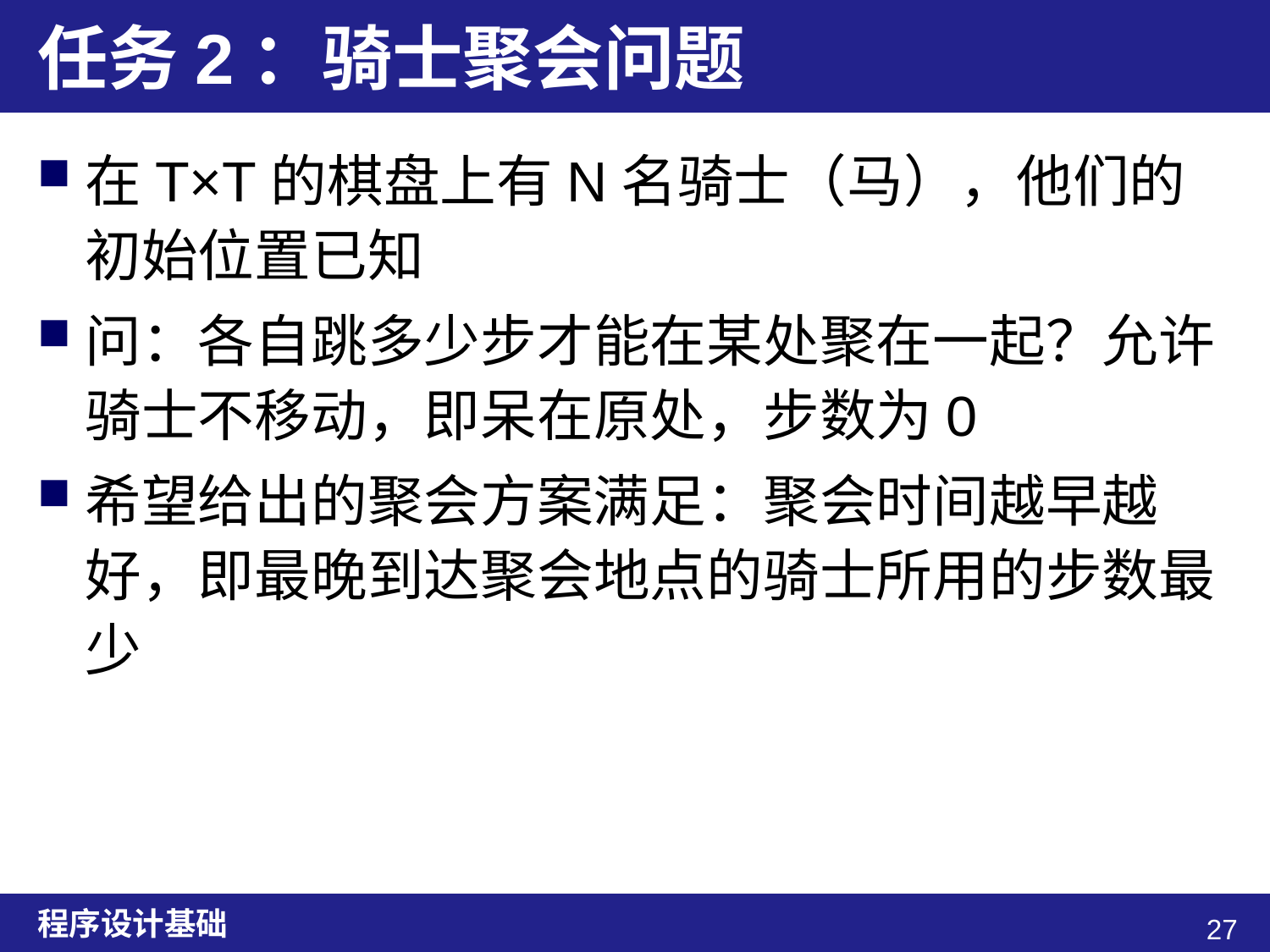

# 任务2：骑士聚会问题
在T×T的棋盘上有N名骑士（马），他们的初始位置已知
问：各自跳多少步才能在某处聚在一起？允许骑士不移动，即呆在原处，步数为0
希望给出的聚会方案满足：聚会时间越早越好，即最晚到达聚会地点的骑士所用的步数最少